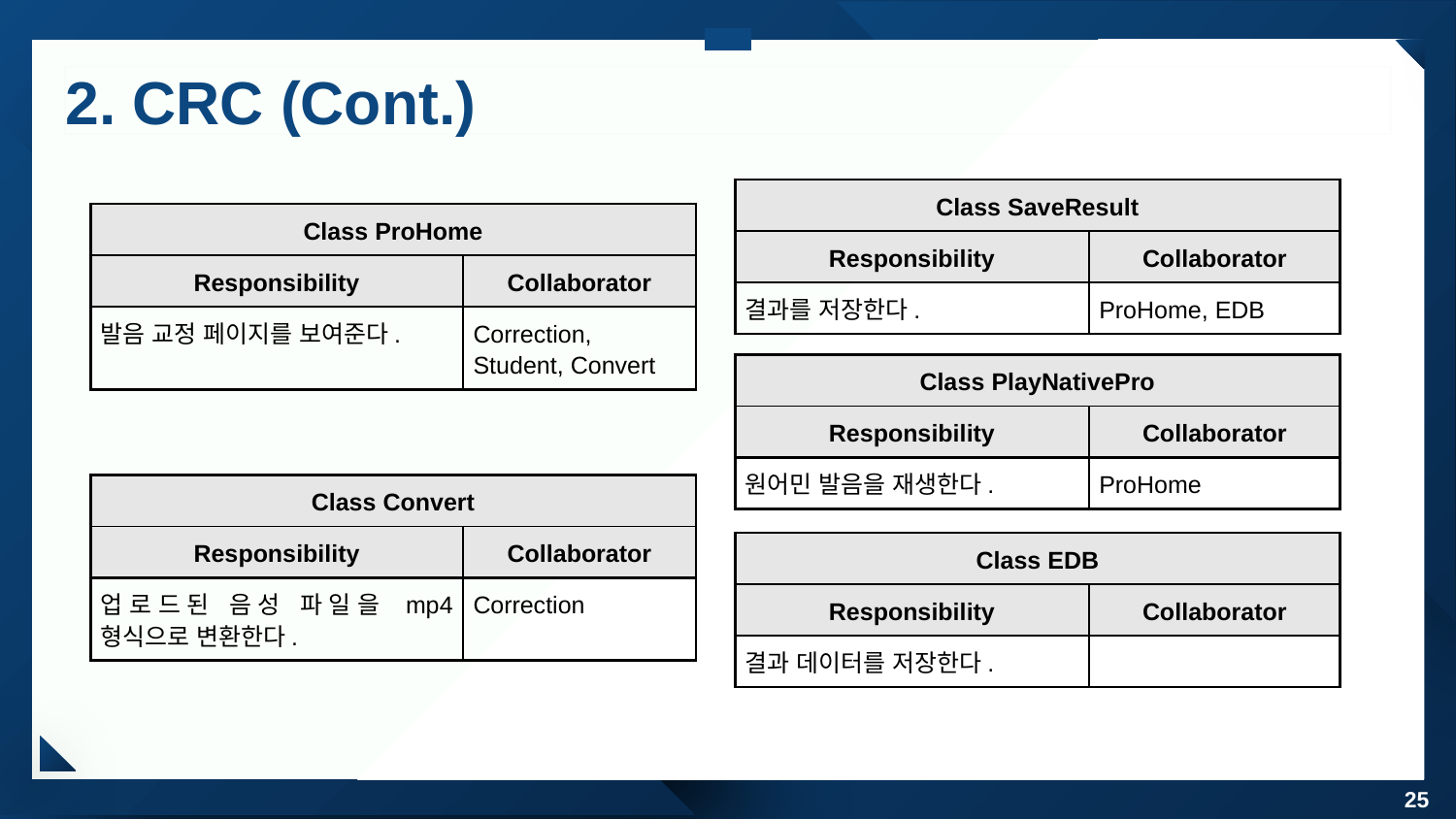

# 2. CRC (Cont.)
| Class SaveResult |  |
| --- | --- |
| Responsibility | Collaborator |
| 결과를 저장한다. | ProHome, EDB |
| Class ProHome |  |
| --- | --- |
| Responsibility | Collaborator |
| 발음 교정 페이지를 보여준다. | Correction, Student, Convert |
| Class PlayNativePro |  |
| --- | --- |
| Responsibility | Collaborator |
| 원어민 발음을 재생한다. | ProHome |
| Class Convert |  |
| --- | --- |
| Responsibility | Collaborator |
| 업로드된 음성 파일을 mp4 형식으로 변환한다. | Correction |
| Class EDB |  |
| --- | --- |
| Responsibility | Collaborator |
| 결과 데이터를 저장한다. |  |
25